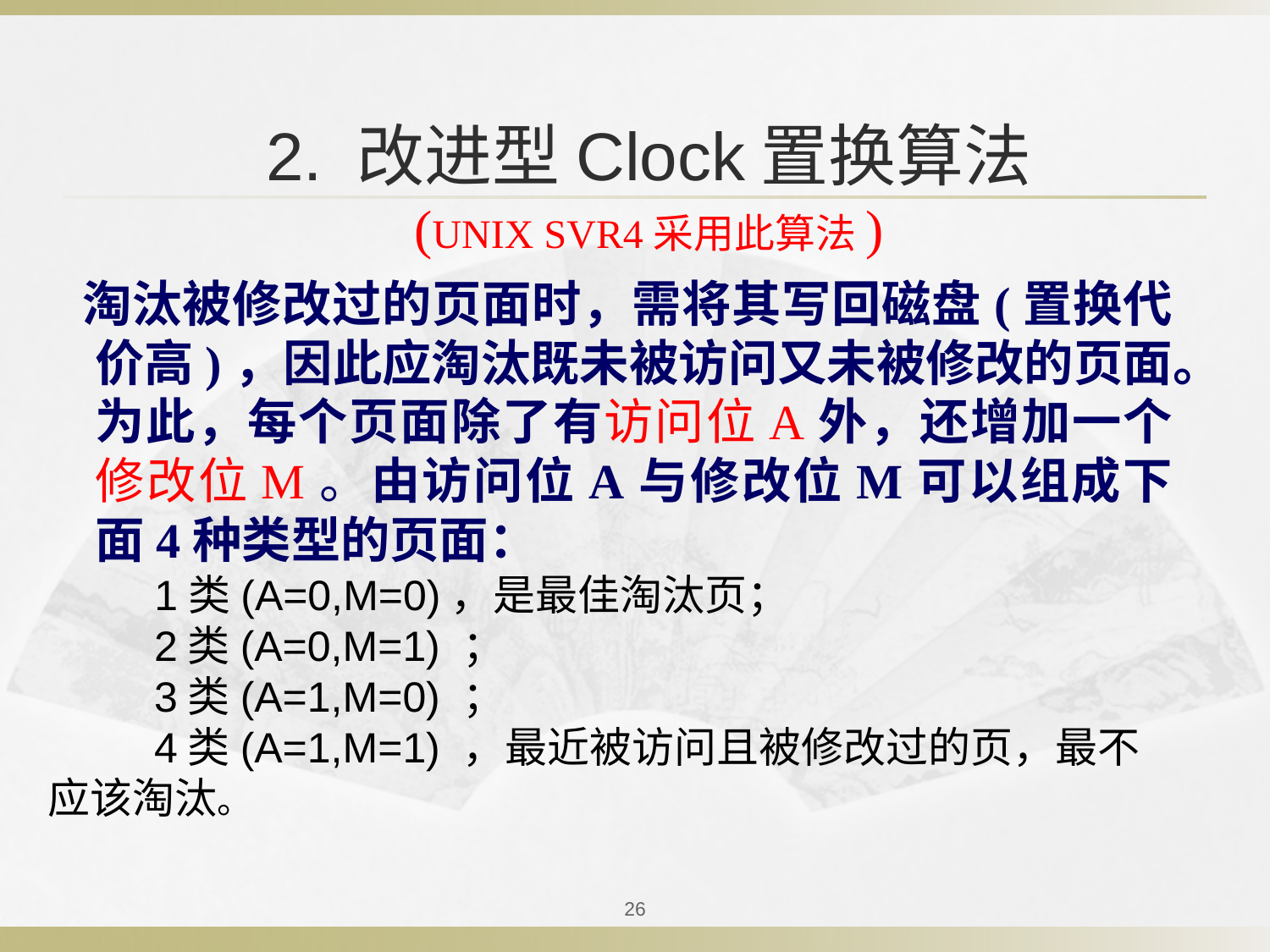

# 2. 改进型Clock置换算法 (UNIX SVR4采用此算法)
   淘汰被修改过的页面时，需将其写回磁盘(置换代价高)，因此应淘汰既未被访问又未被修改的页面。为此，每个页面除了有访问位A外，还增加一个修改位M。由访问位A与修改位M可以组成下面4种类型的页面：
           1类(A=0,M=0)，是最佳淘汰页；
         2类(A=0,M=1) ；
         3类(A=1,M=0) ；
         4类(A=1,M=1) ，最近被访问且被修改过的页，最不应该淘汰。
26